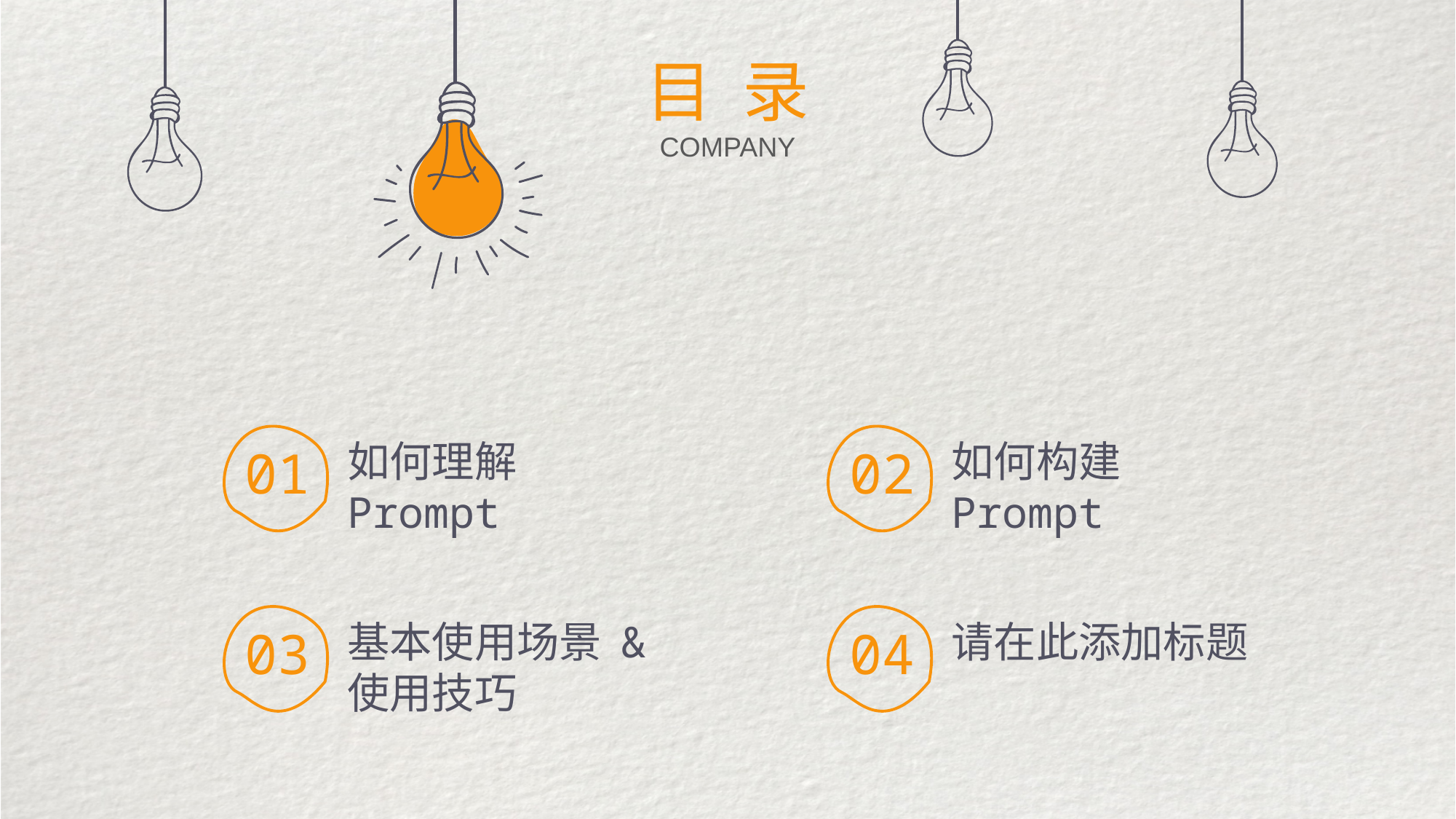

目  录
COMPANY

如何理解 Prompt
01

如何构建 Prompt
02

基本使用场景 & 使用技巧
03

请在此添加标题
04